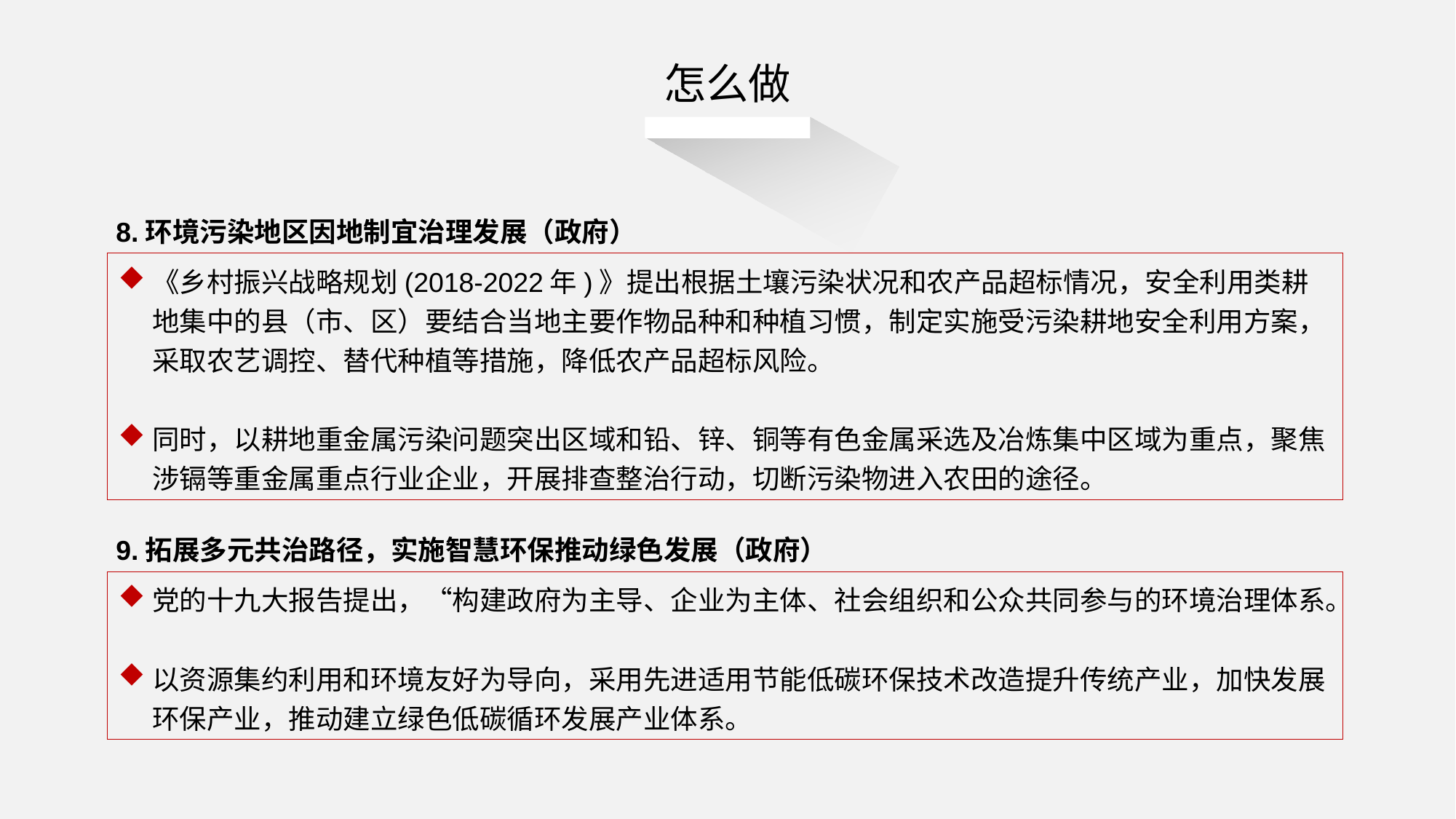

怎么做

8.环境污染地区因地制宜治理发展（政府）
《乡村振兴战略规划(2018-2022年)》提出根据土壤污染状况和农产品超标情况，安全利用类耕地集中的县（市、区）要结合当地主要作物品种和种植习惯，制定实施受污染耕地安全利用方案，采取农艺调控、替代种植等措施，降低农产品超标风险。

同时，以耕地重金属污染问题突出区域和铅、锌、铜等有色金属采选及冶炼集中区域为重点，聚焦涉镉等重金属重点行业企业，开展排查整治行动，切断污染物进入农田的途径。
9.拓展多元共治路径，实施智慧环保推动绿色发展（政府）
党的十九大报告提出，“构建政府为主导、企业为主体、社会组织和公众共同参与的环境治理体系。

以资源集约利用和环境友好为导向，采用先进适用节能低碳环保技术改造提升传统产业，加快发展环保产业，推动建立绿色低碳循环发展产业体系。